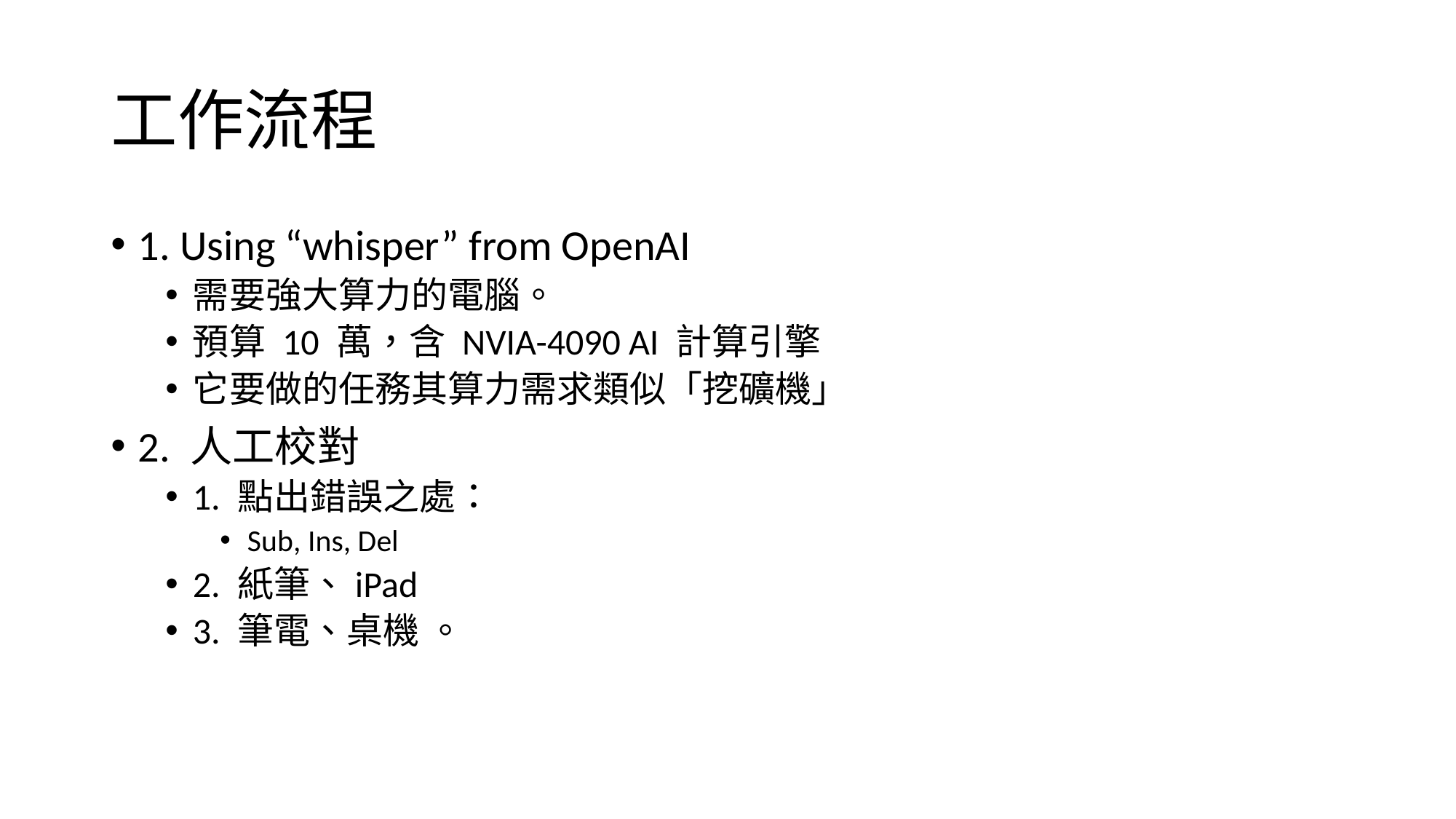

# 工作流程
1. Using “whisper” from OpenAI
需要強大算力的電腦。
預算 10 萬，含 NVIA-4090 AI 計算引擎
它要做的任務其算力需求類似「挖礦機」
2. 人工校對
1. 點出錯誤之處：
Sub, Ins, Del
2. 紙筆、iPad
3. 筆電、桌機 。